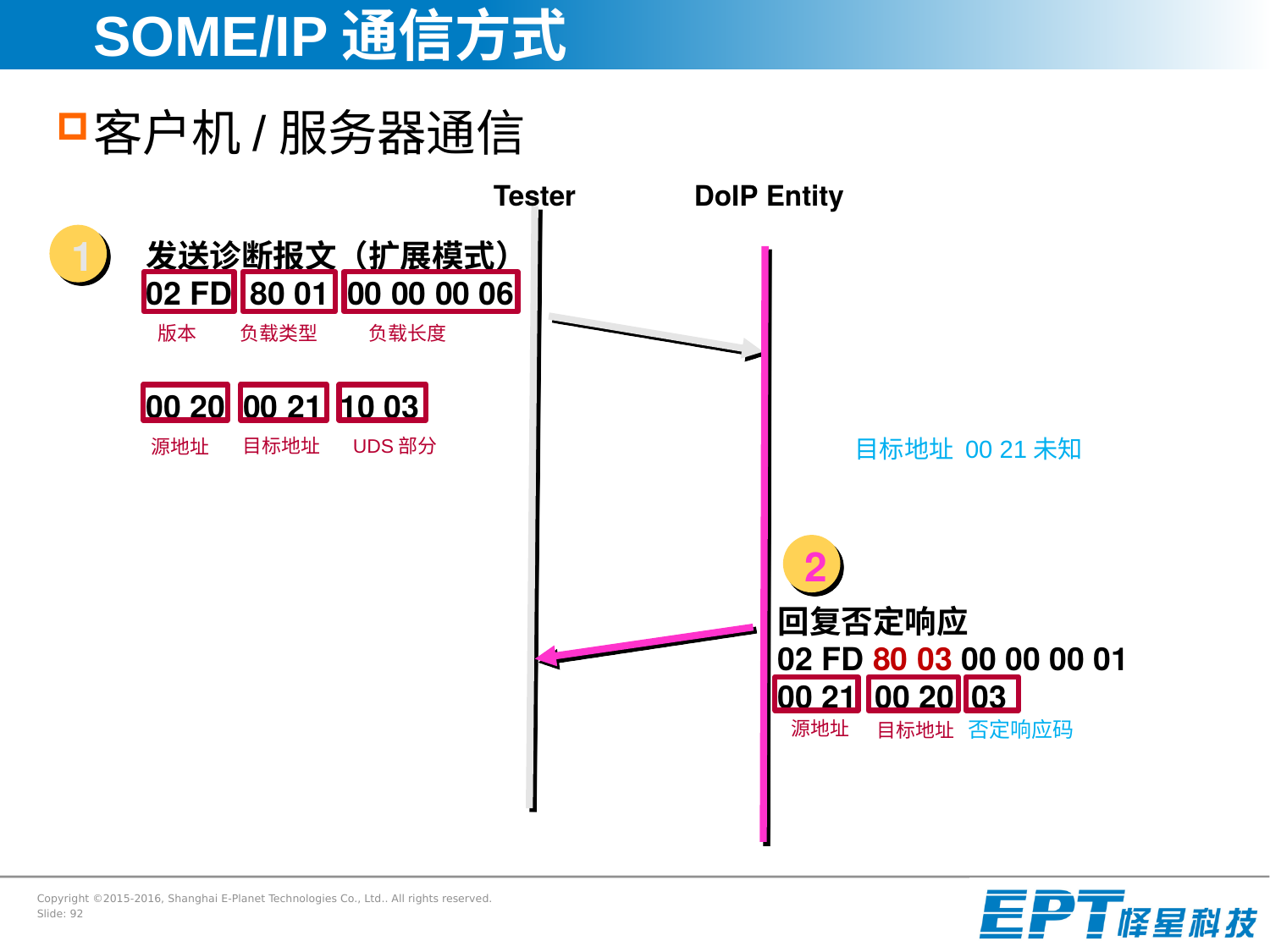

# SOME/IP通信方式
客户机/服务器通信
Tester
DoIP Entity

1

发送诊断报文（扩展模式）
02 FD  80 01  00 00 00 06

00 20  00 21  10 03

负载类型
负载长度
版本

目标地址
UDS部分
目标地址 00 21未知
源地址
2

回复否定响应
02 FD 80 03 00 00 00 01
00 21  00 20  03

源地址
否定响应码
目标地址